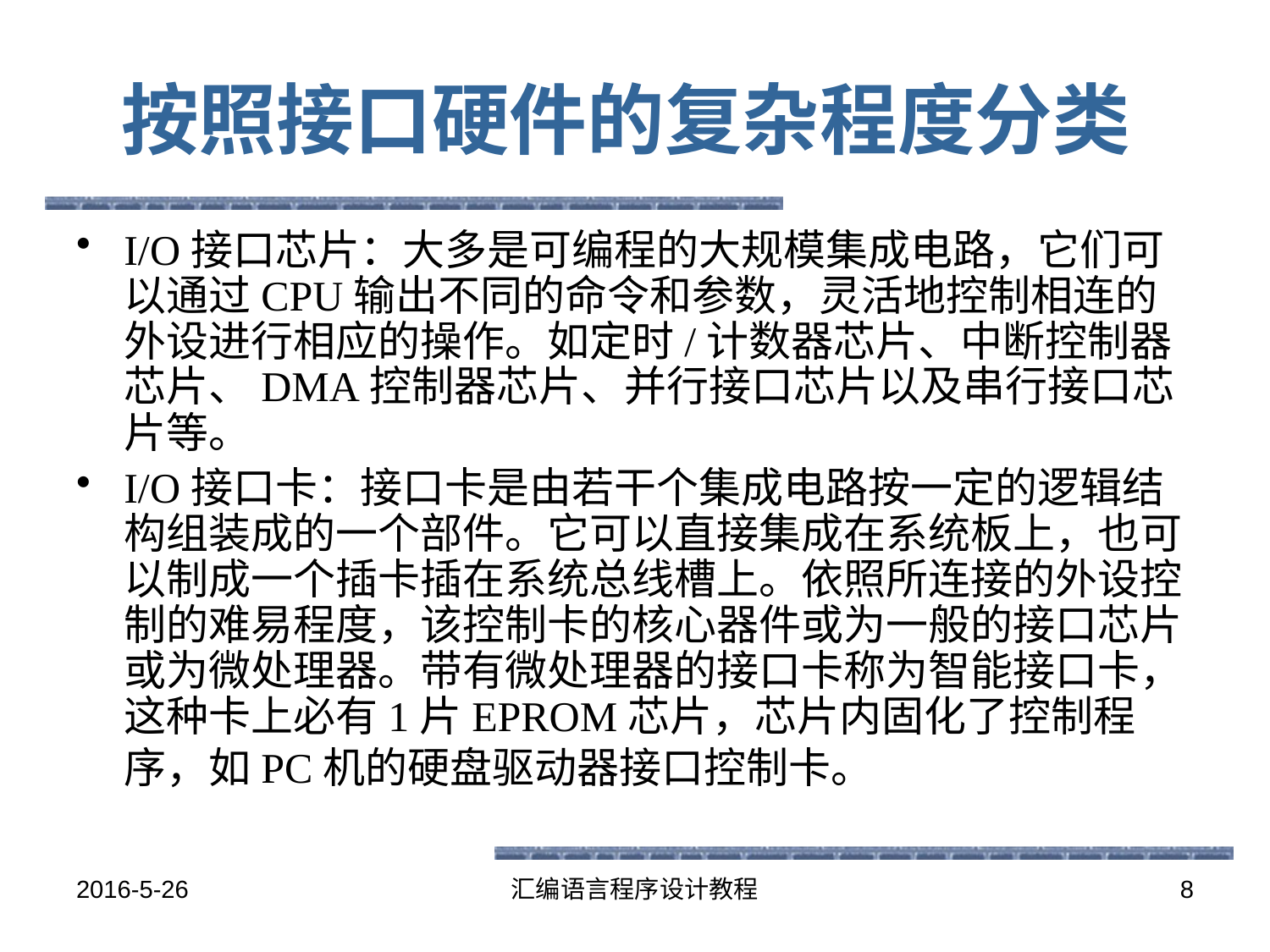

# 按照接口硬件的复杂程度分类
I/O接口芯片：大多是可编程的大规模集成电路，它们可以通过CPU输出不同的命令和参数，灵活地控制相连的外设进行相应的操作。如定时/计数器芯片、中断控制器芯片、DMA控制器芯片、并行接口芯片以及串行接口芯片等。
I/O接口卡：接口卡是由若干个集成电路按一定的逻辑结构组装成的一个部件。它可以直接集成在系统板上，也可以制成一个插卡插在系统总线槽上。依照所连接的外设控制的难易程度，该控制卡的核心器件或为一般的接口芯片或为微处理器。带有微处理器的接口卡称为智能接口卡，这种卡上必有1片EPROM芯片，芯片内固化了控制程序，如PC机的硬盘驱动器接口控制卡。
2016-5-26
汇编语言程序设计教程
8